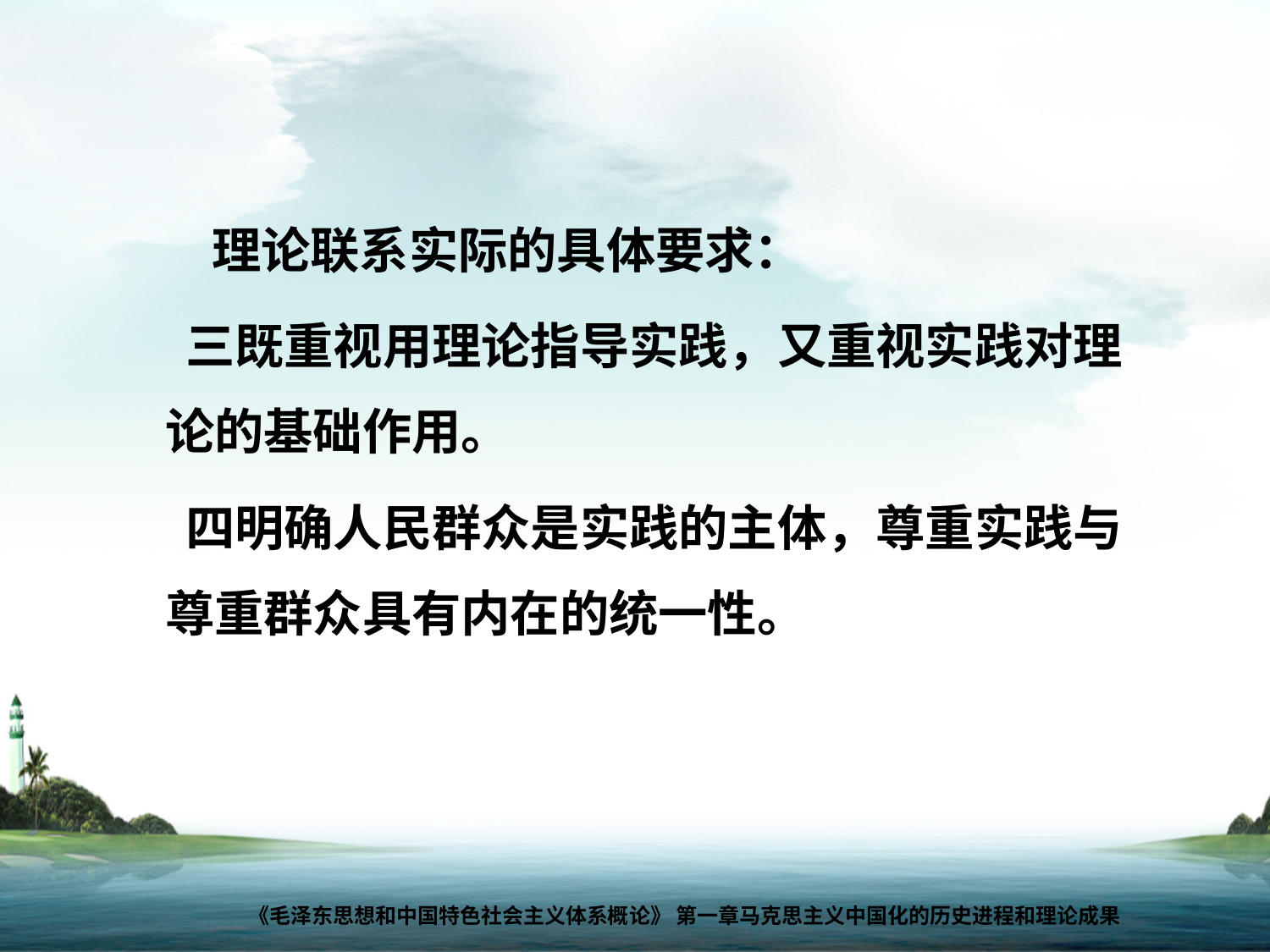

理论联系实际的具体要求：
     三既重视用理论指导实践，又重视实践对理论的基础作用。
     四明确人民群众是实践的主体，尊重实践与尊重群众具有内在的统一性。
《毛泽东思想和中国特色社会主义体系概论》 第一章马克思主义中国化的历史进程和理论成果